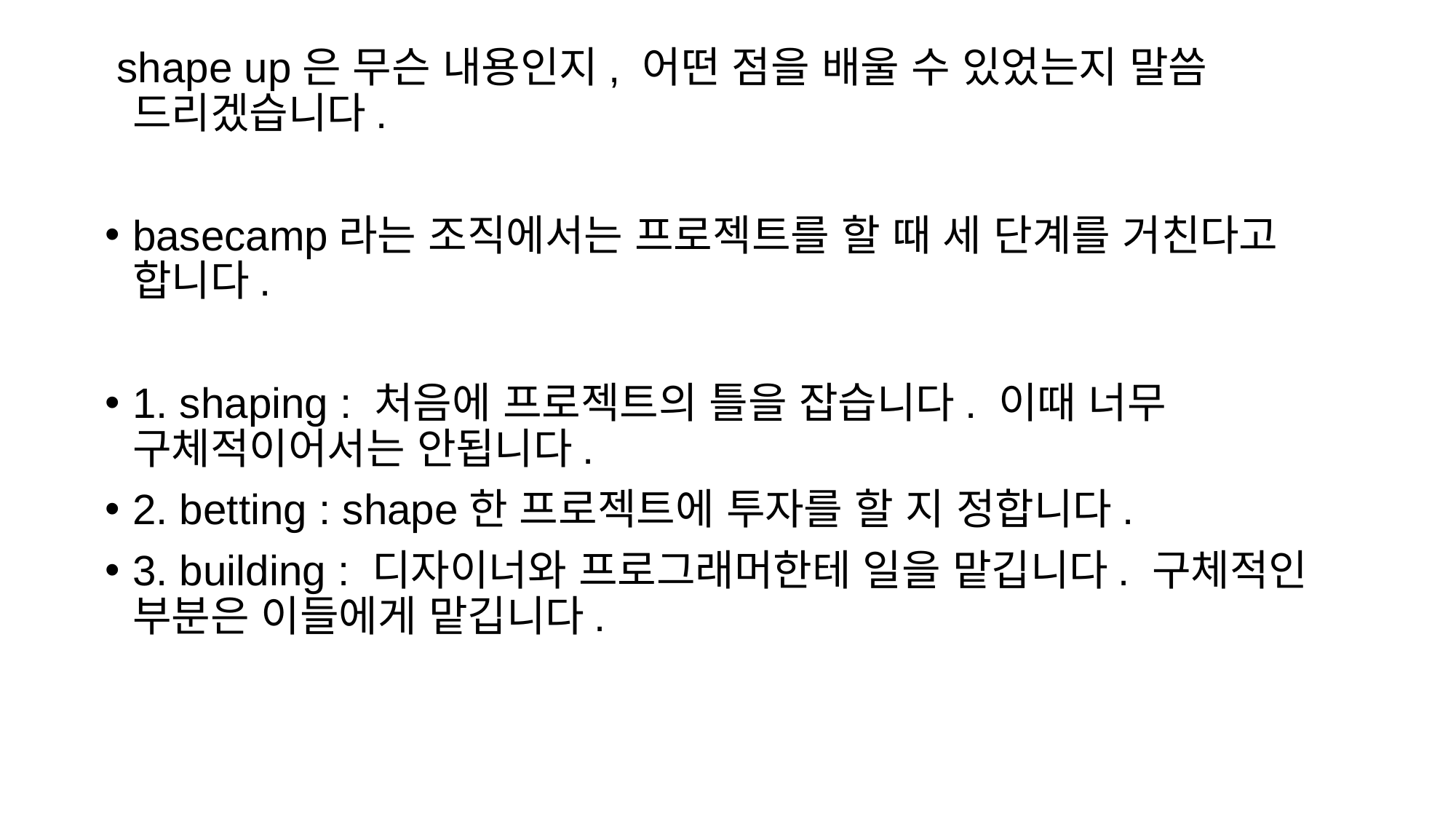

shape up은 무슨 내용인지, 어떤 점을 배울 수 있었는지 말씀 드리겠습니다.

basecamp라는 조직에서는 프로젝트를 할 때 세 단계를 거친다고 합니다.

1. shaping : 처음에 프로젝트의 틀을 잡습니다. 이때 너무 구체적이어서는 안됩니다.
2. betting : shape한 프로젝트에 투자를 할 지 정합니다.
3. building : 디자이너와 프로그래머한테 일을 맡깁니다. 구체적인 부분은 이들에게 맡깁니다.